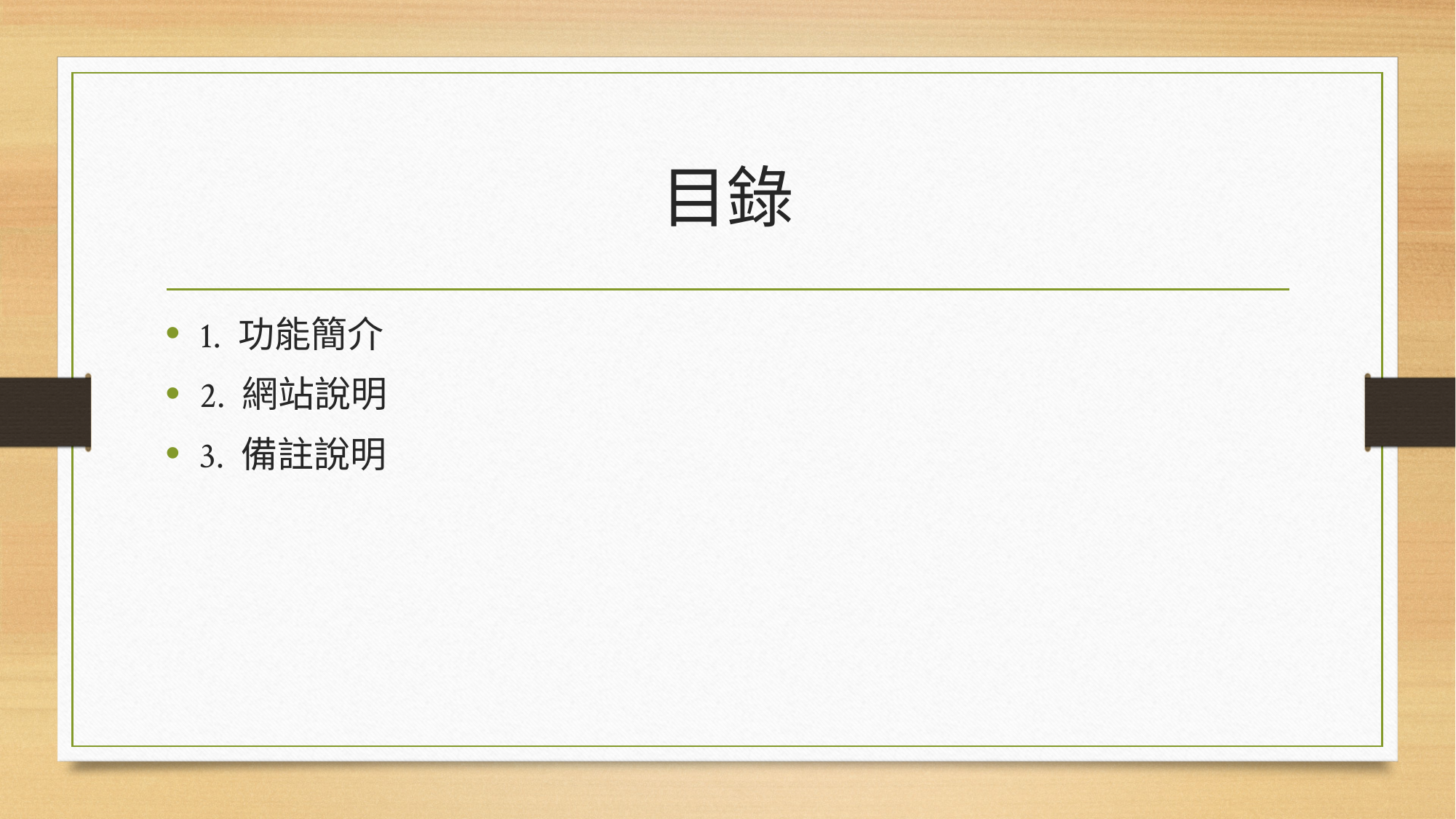

# 目錄
1. 功能簡介
2. 網站說明
3. 備註說明